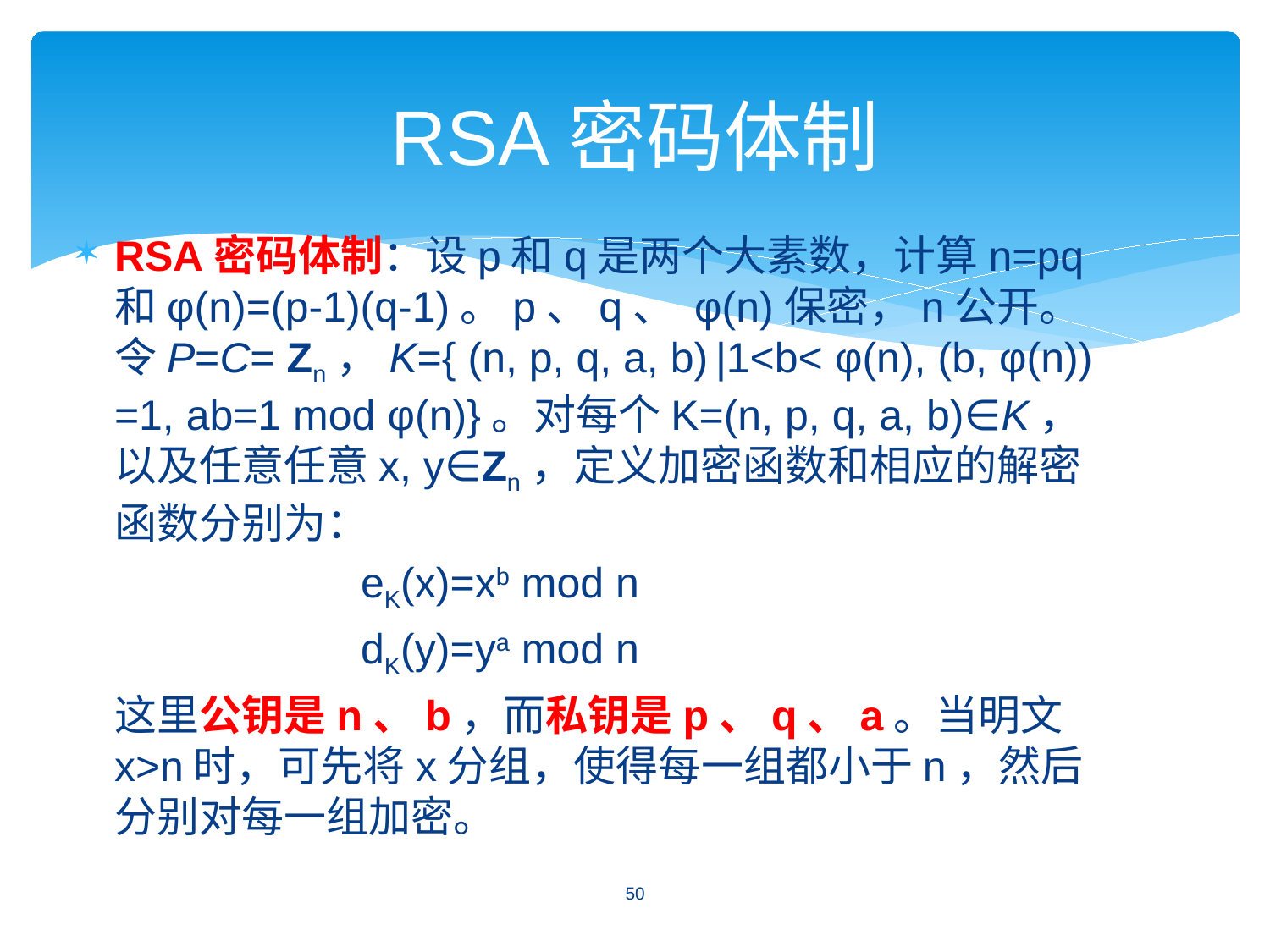

# RSA密码体制
RSA密码体制：设p和q是两个大素数，计算n=pq和φ(n)=(p-1)(q-1)。p、q、 φ(n)保密，n公开。令P=C= Zn，K={ (n, p, q, a, b) |1<b< φ(n), (b, φ(n)) =1, ab=1 mod φ(n)}。对每个K=(n, p, q, a, b)∈K，以及任意任意x, y∈Zn，定义加密函数和相应的解密函数分别为：
                        eK(x)=xb mod n
                        dK(y)=ya mod n
   这里公钥是n、b，而私钥是p、q、a。当明文x>n时，可先将x分组，使得每一组都小于n，然后分别对每一组加密。

50